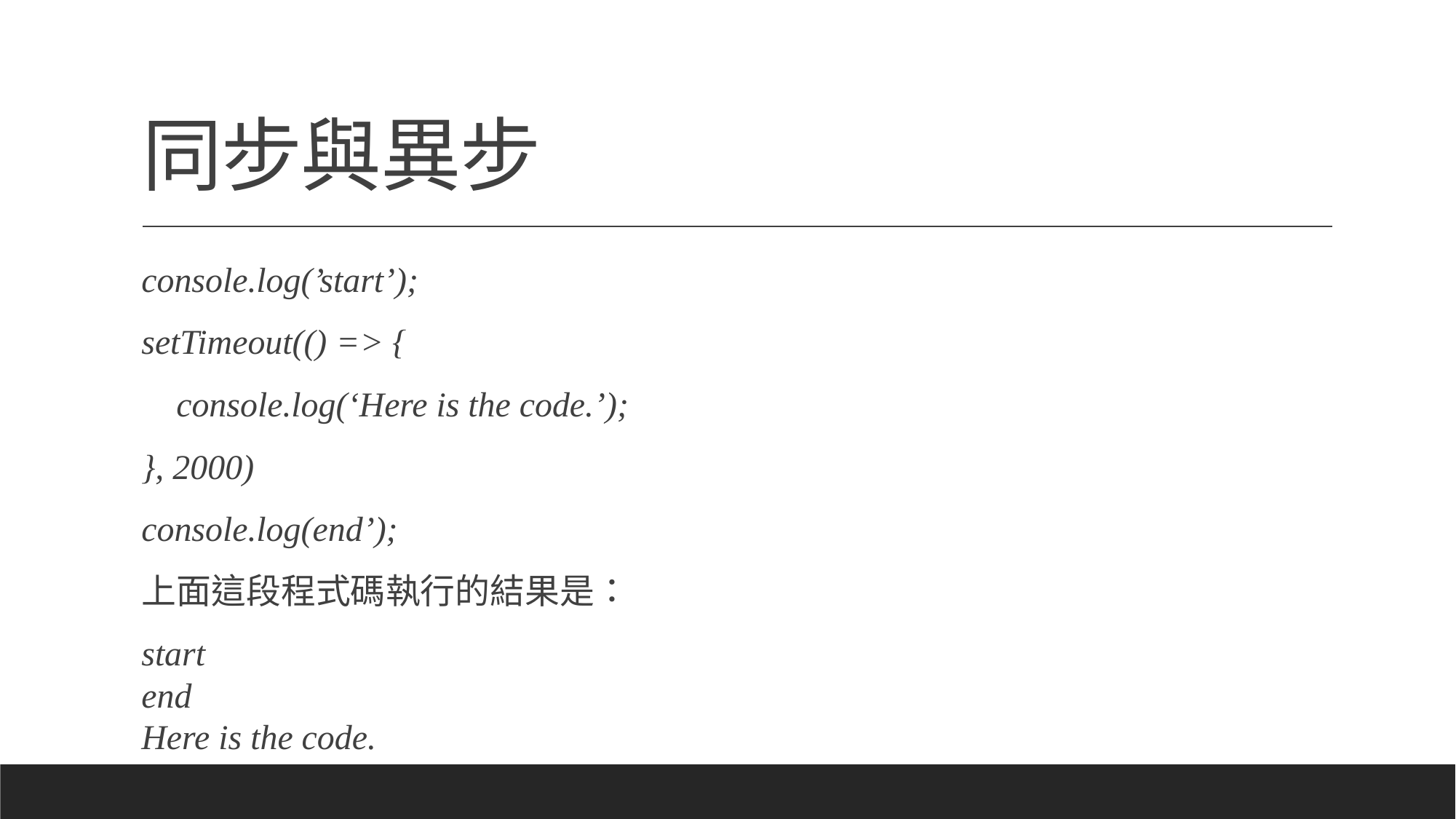

# 同步與異步
console.log(’start’);
setTimeout(() => {
    console.log(‘Here is the code.’);
}, 2000)
console.log(end’);
上面這段程式碼執行的結果是：
start
end
Here is the code.